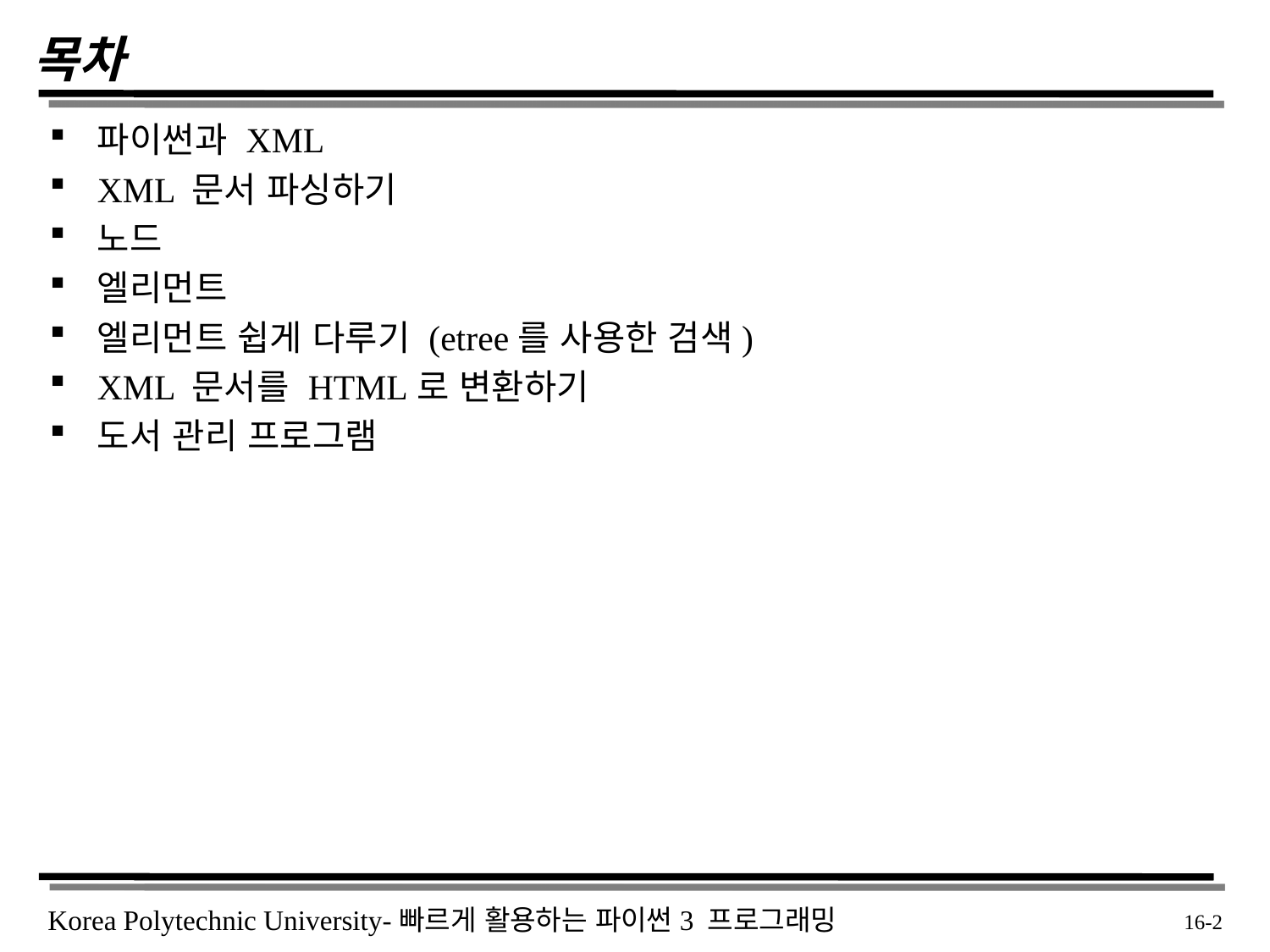

# 목차
파이썬과 XML
XML 문서 파싱하기
노드
엘리먼트
엘리먼트 쉽게 다루기 (etree를 사용한 검색)
XML 문서를 HTML로 변환하기
도서 관리 프로그램

 16-2